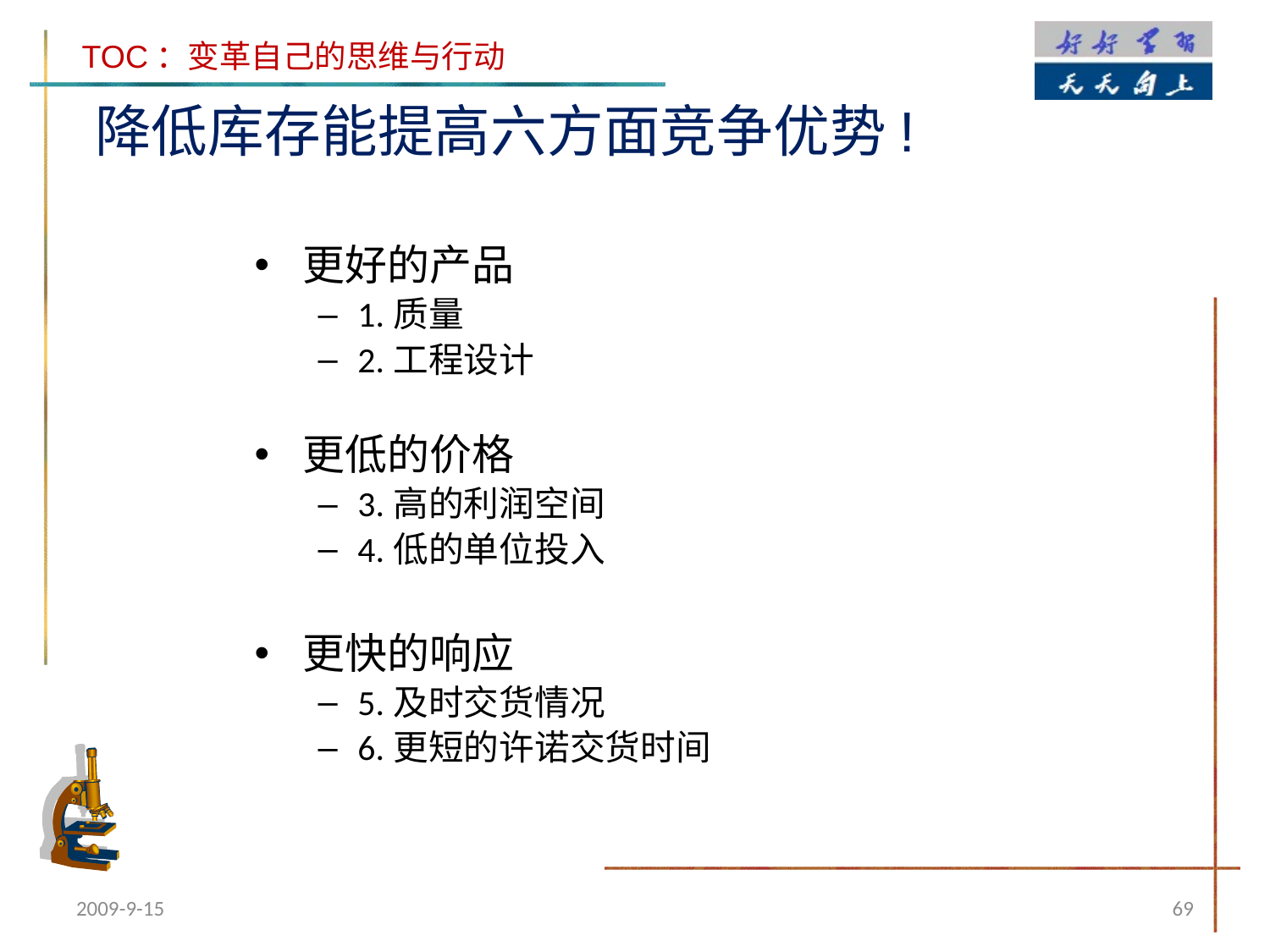

降低库存能提高六方面竞争优势!
更好的产品
1.质量
2.工程设计

更低的价格
3.高的利润空间
4.低的单位投入

更快的响应
5.及时交货情况
6.更短的许诺交货时间
2009-9-15
69